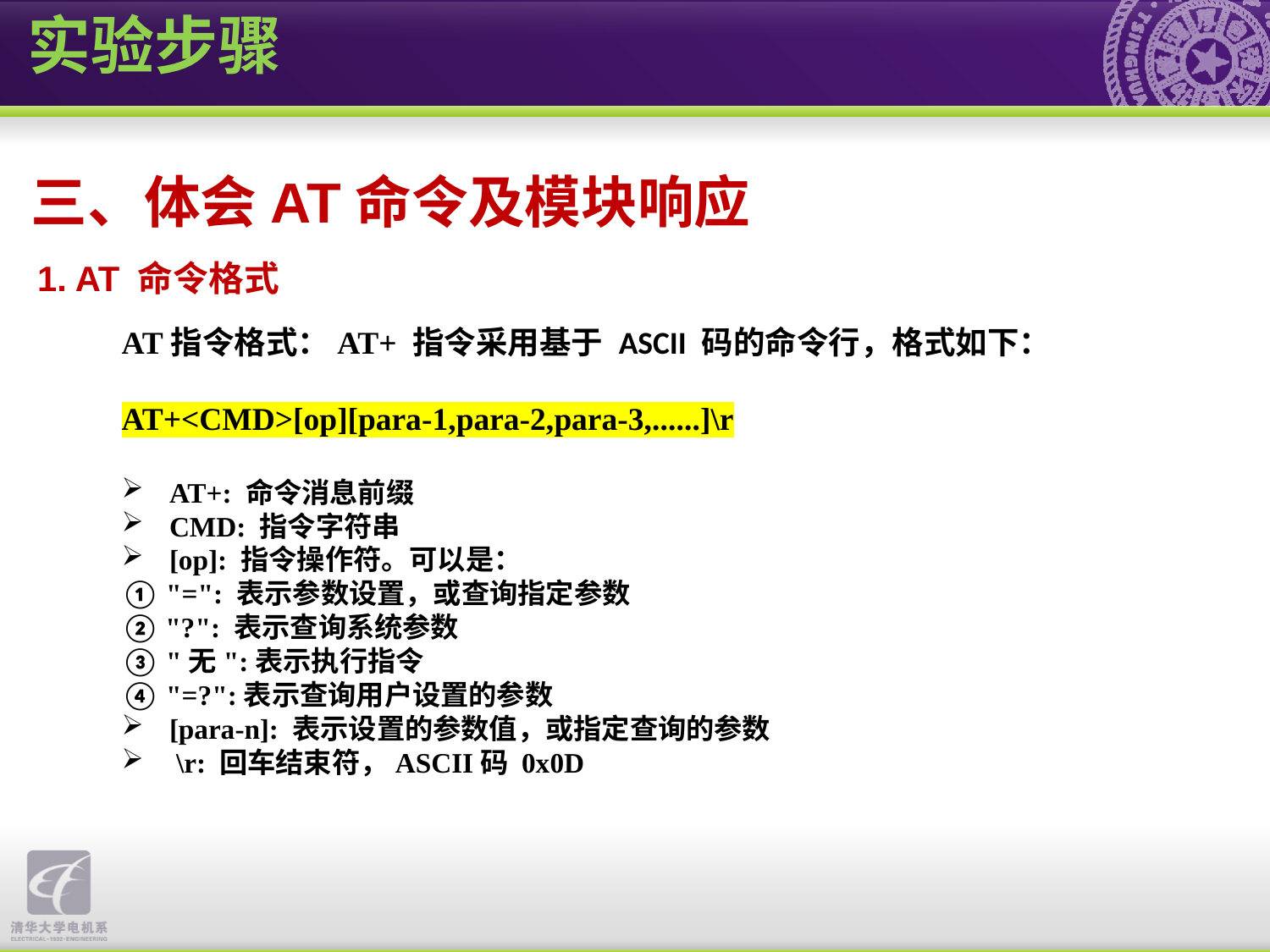

实验步骤
三、体会AT命令及模块响应
1. AT 命令格式
AT指令格式：AT+ 指令采用基于 ASCII 码的命令行，格式如下：

AT+<CMD>[op][para-1,para-2,para-3,......]\r

AT+: 命令消息前缀
CMD: 指令字符串
[op]: 指令操作符。可以是：
① "=": 表示参数设置，或查询指定参数
② "?": 表示查询系统参数
③ "无":表示执行指令
④ "=?":表示查询用户设置的参数
[para-n]: 表示设置的参数值，或指定查询的参数
 \r: 回车结束符，ASCII码 0x0D